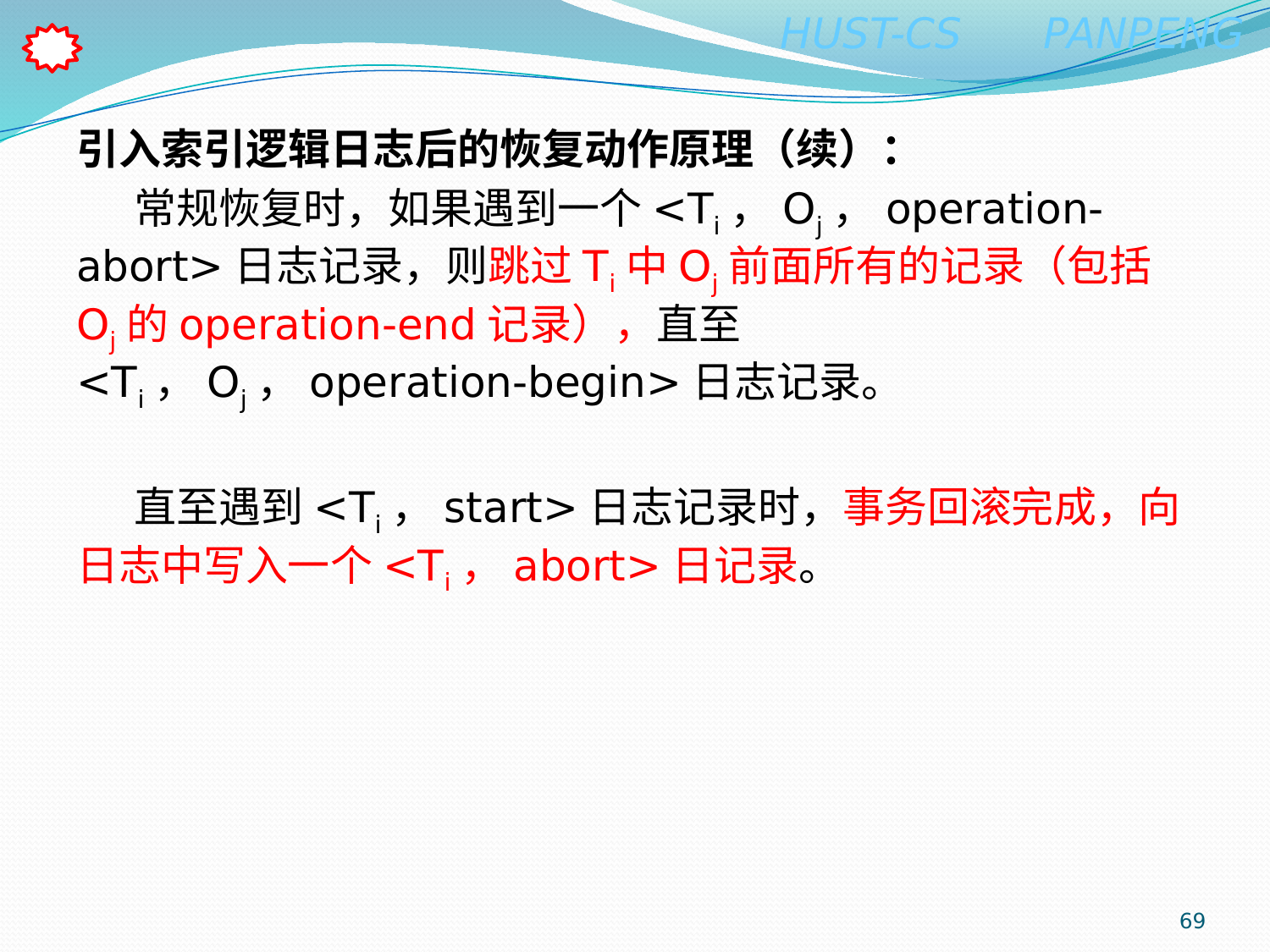

引入索引逻辑日志后的恢复动作原理（续）：
     常规恢复时，如果遇到一个<Ti，Oj，operation-abort>日志记录，则跳过Ti中Oj前面所有的记录（包括Oj的operation-end记录），直至<Ti，Oj，operation-begin>日志记录。

     直至遇到<Ti，start>日志记录时，事务回滚完成，向日志中写入一个<Ti，abort>日记录。
69